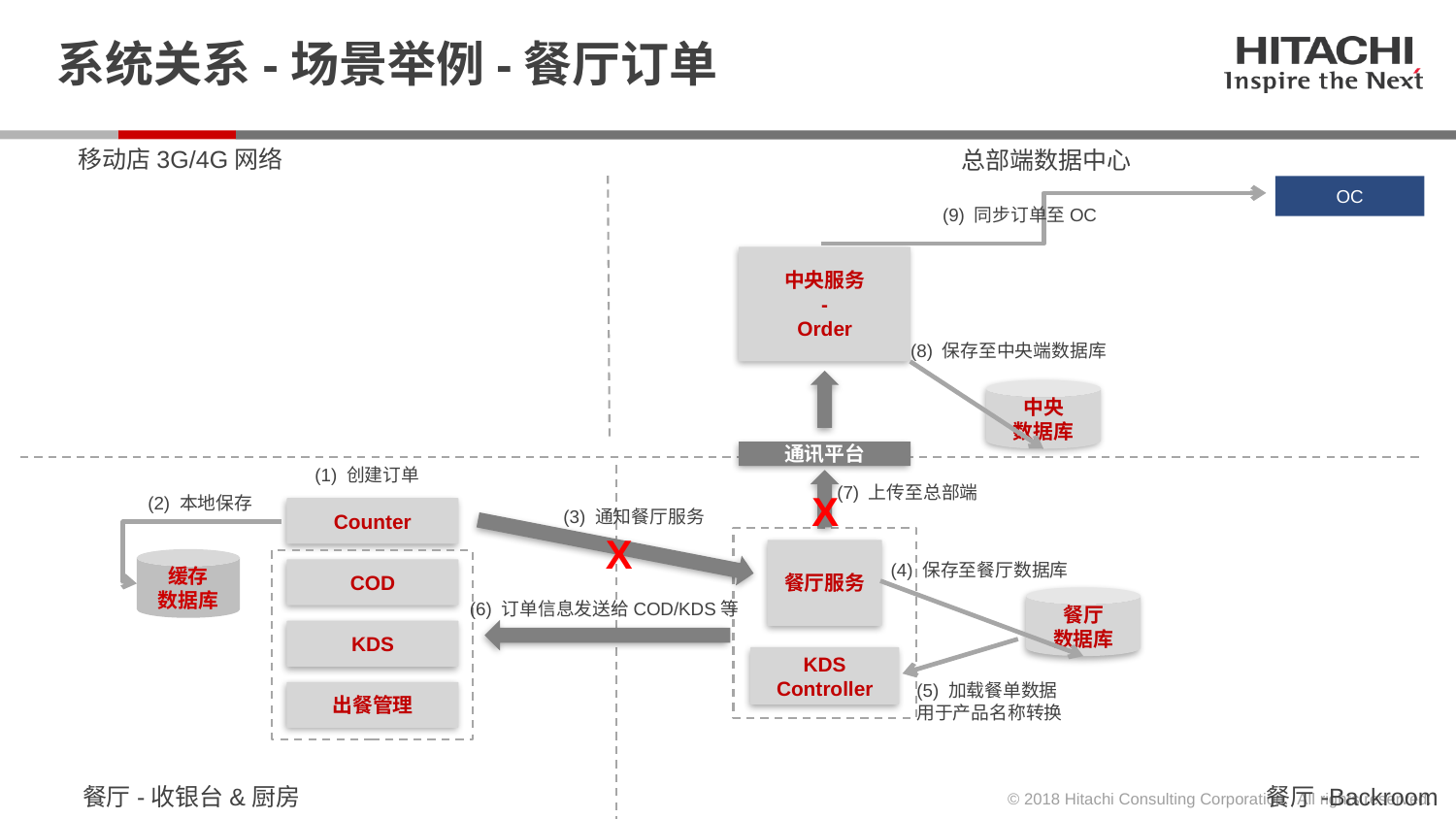

# 系统关系-场景举例-餐厅订单
移动店3G/4G网络
总部端数据中心
OC
(9) 同步订单至OC
中央服务
-
Order
(8) 保存至中央端数据库

中央
数据库
通讯平台
(1) 创建订单

(7) 上传至总部端
X
(2) 本地保存
Counter
(3) 通知餐厅服务
X

餐厅服务
缓存
数据库

(4) 保存至餐厅数据库
COD
餐厅
数据库
(6) 订单信息发送给COD/KDS等

KDS
KDS Controller
(5) 加载餐单数据
用于产品名称转换
出餐管理
餐厅-收银台&厨房
餐厅-Backroom